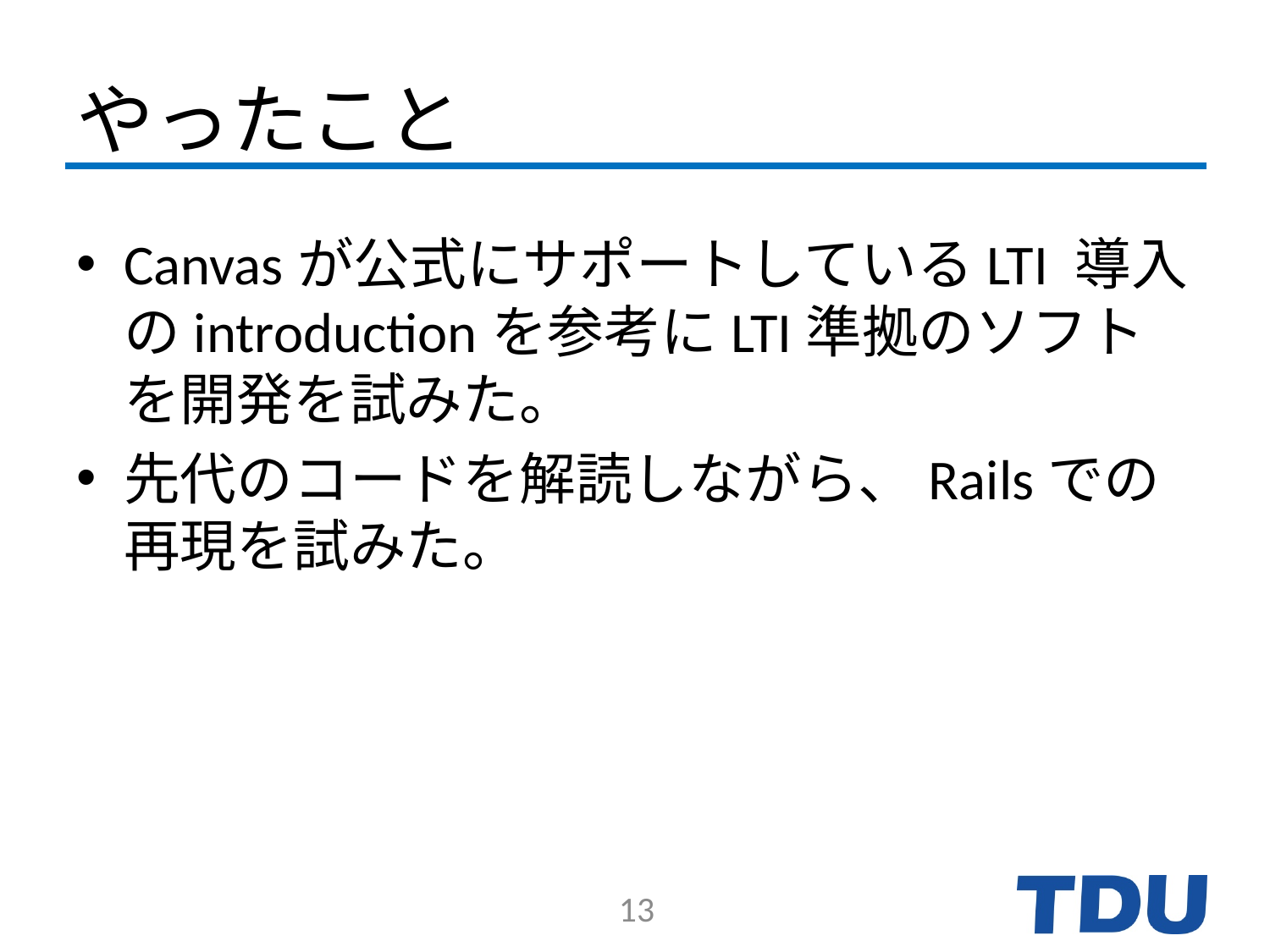

# やったこと
Canvasが公式にサポートしているLTI 導入のintroductionを参考にLTI準拠のソフトを開発を試みた。
先代のコードを解読しながら、Railsでの再現を試みた。
13